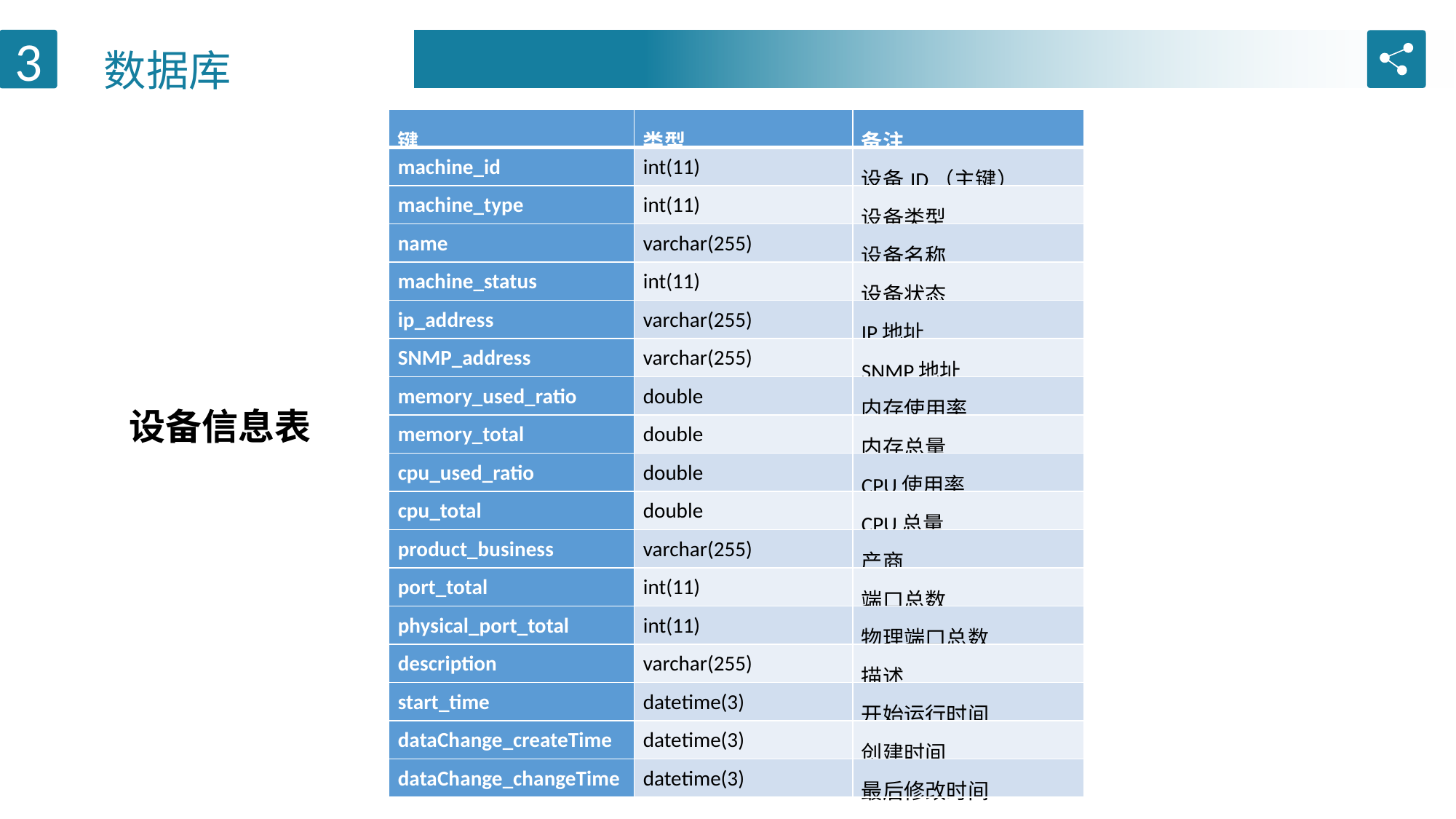

数据库
3

| 键 | 类型 | 备注 |
| --- | --- | --- |
| machine\_id | int(11) | 设备ID（主键） |
| machine\_type | int(11) | 设备类型 |
| name | varchar(255) | 设备名称 |
| machine\_status | int(11) | 设备状态 |
| ip\_address | varchar(255) | IP地址 |
| SNMP\_address | varchar(255) | SNMP地址 |
| memory\_used\_ratio | double | 内存使用率 |
| memory\_total | double | 内存总量 |
| cpu\_used\_ratio | double | CPU使用率 |
| cpu\_total | double | CPU总量 |
| product\_business | varchar(255) | 产商 |
| port\_total | int(11) | 端口总数 |
| physical\_port\_total | int(11) | 物理端口总数 |
| description | varchar(255) | 描述 |
| start\_time | datetime(3) | 开始运行时间 |
| dataChange\_createTime | datetime(3) | 创建时间 |
| dataChange\_changeTime | datetime(3) | 最后修改时间 |
设备信息表